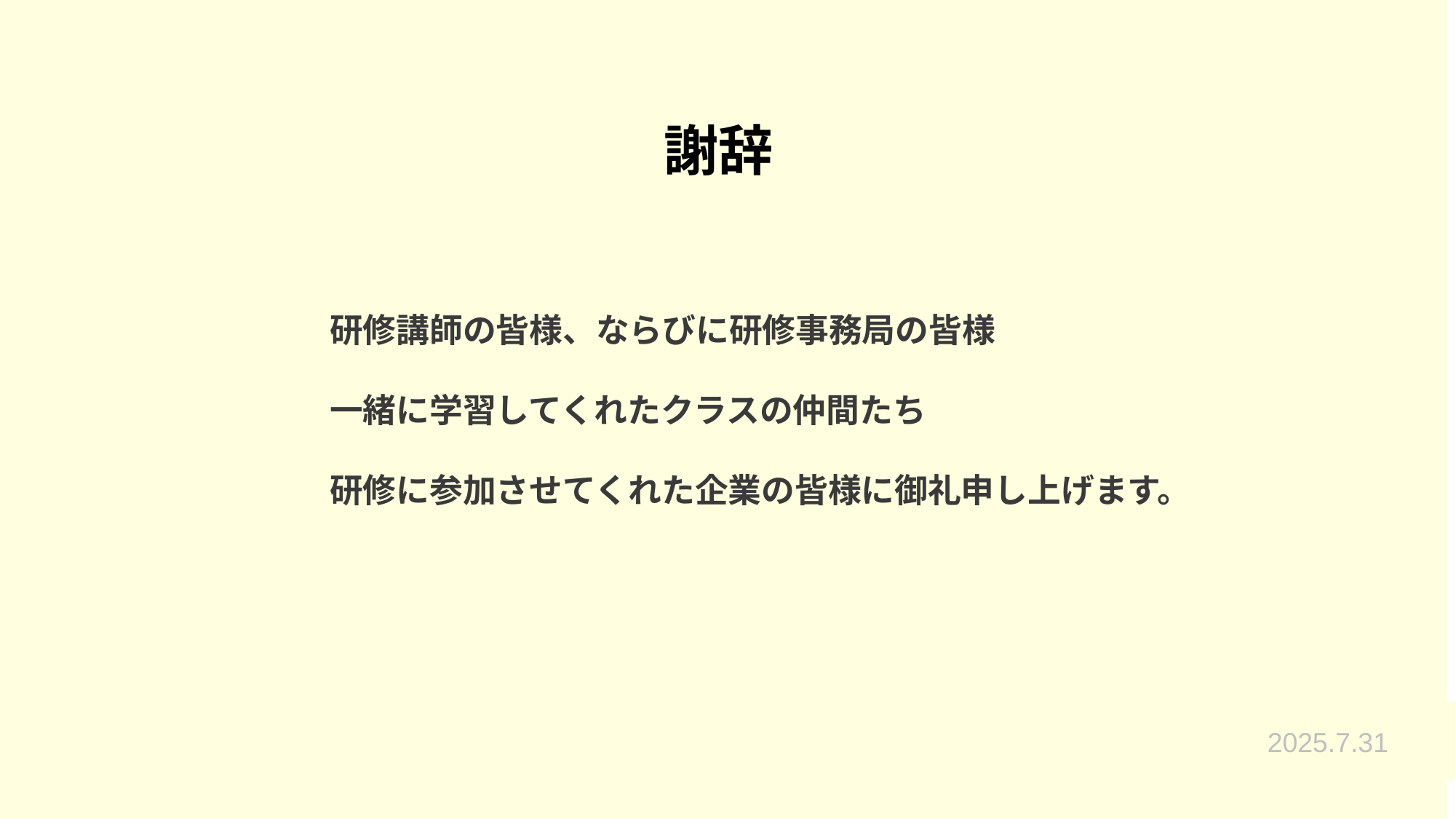

# 謝辞
研修講師の皆様、ならびに研修事務局の皆様
一緒に学習してくれたクラスの仲間たち
研修に参加させてくれた企業の皆様に御礼申し上げます。
2025.7.31